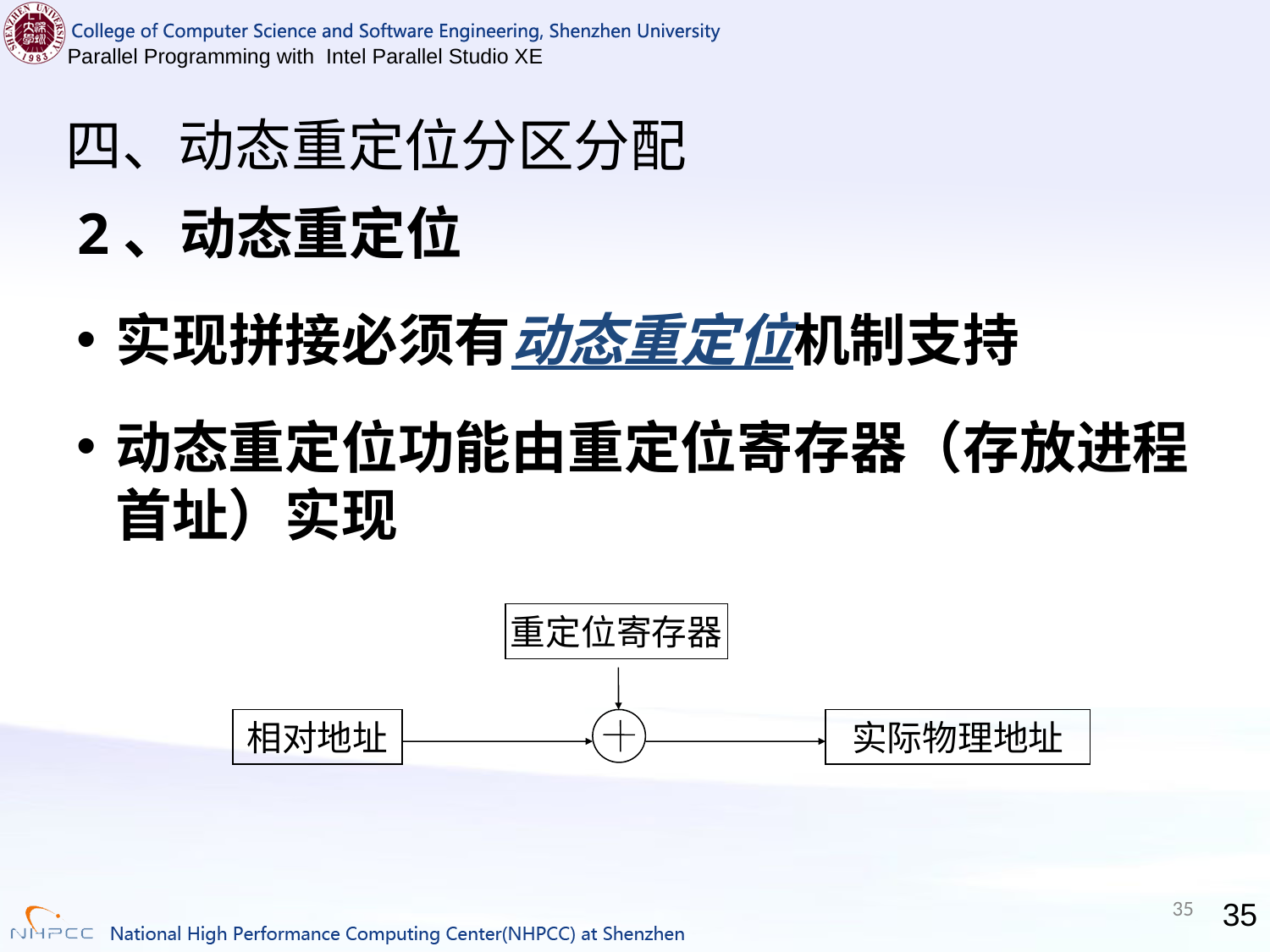

# 四、动态重定位分区分配
2、动态重定位
实现拼接必须有动态重定位机制支持
动态重定位功能由重定位寄存器（存放进程首址）实现
重定位寄存器

相对地址

实际物理地址

35
35